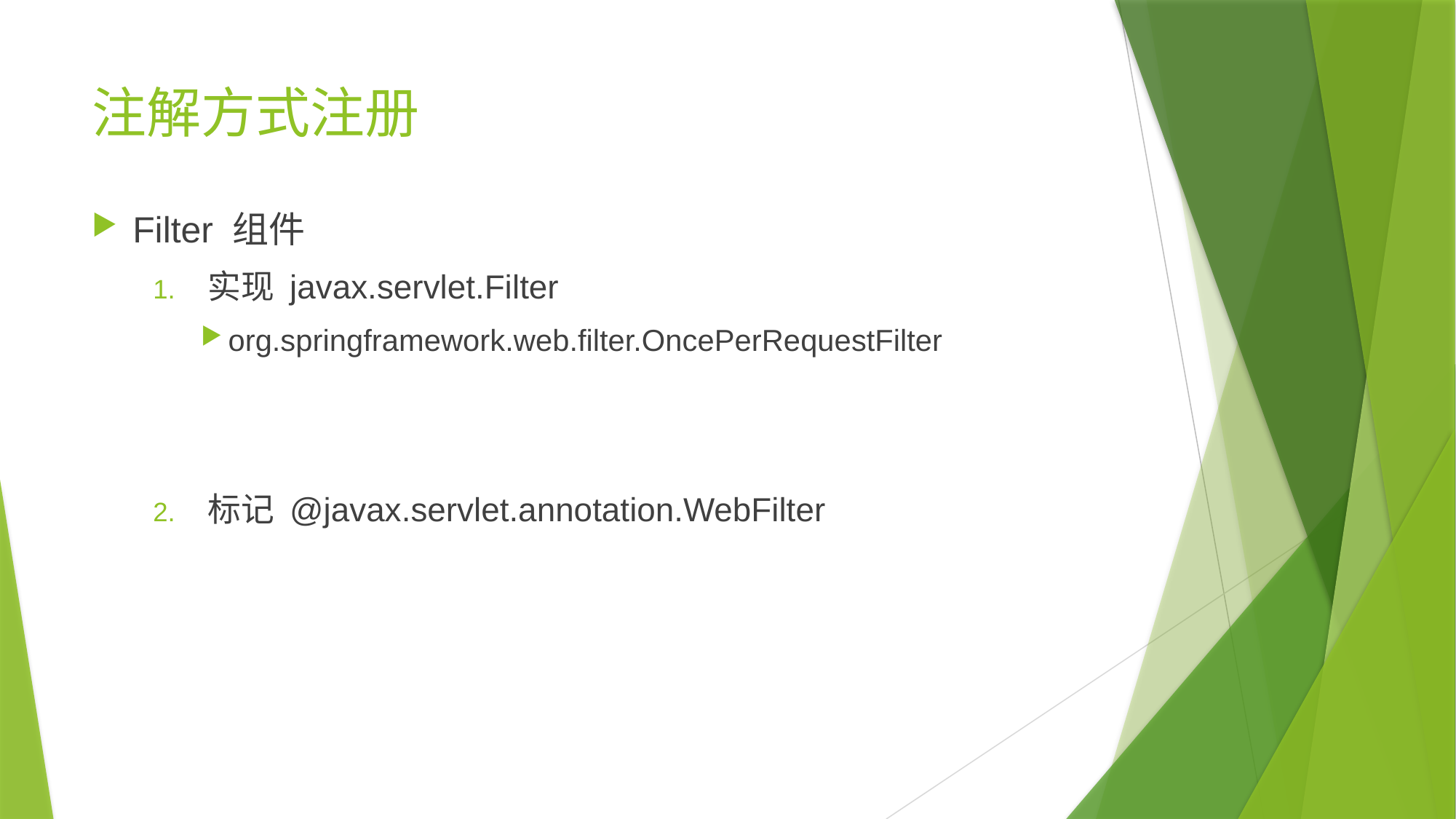

# 注解方式注册
Filter 组件
实现 javax.servlet.Filter
org.springframework.web.filter.OncePerRequestFilter

标记 @javax.servlet.annotation.WebFilter